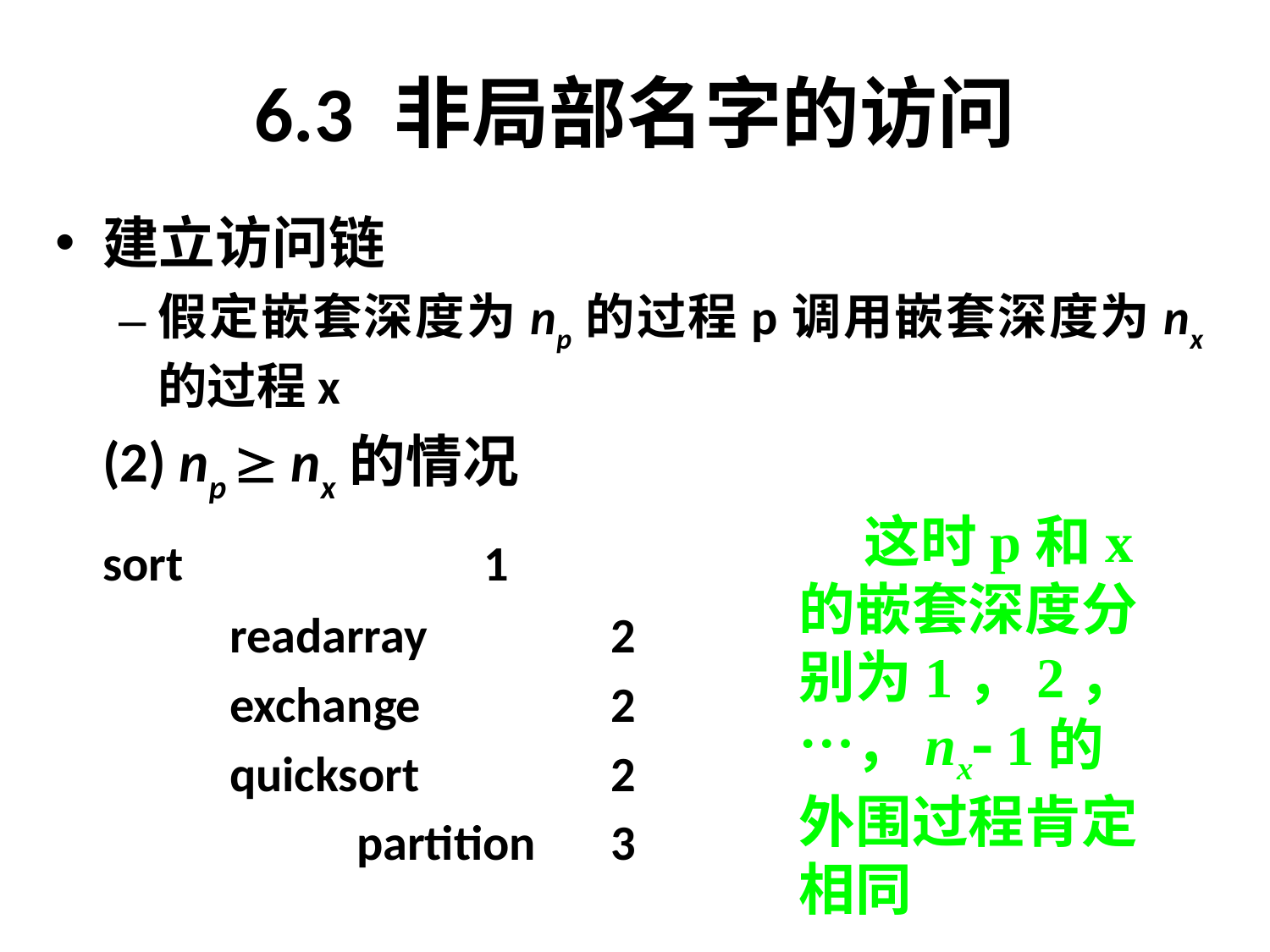

# 6.3 非局部名字的访问
建立访问链
假定嵌套深度为np的过程p调用嵌套深度为nx的过程x
	(2) np ≥ nx的情况
	sort			1
		readarray		2
		exchange		2
		quicksort		2
			partition	3
    这时p和x的嵌套深度分别为1，2，…，nx− 1的外围过程肯定相同